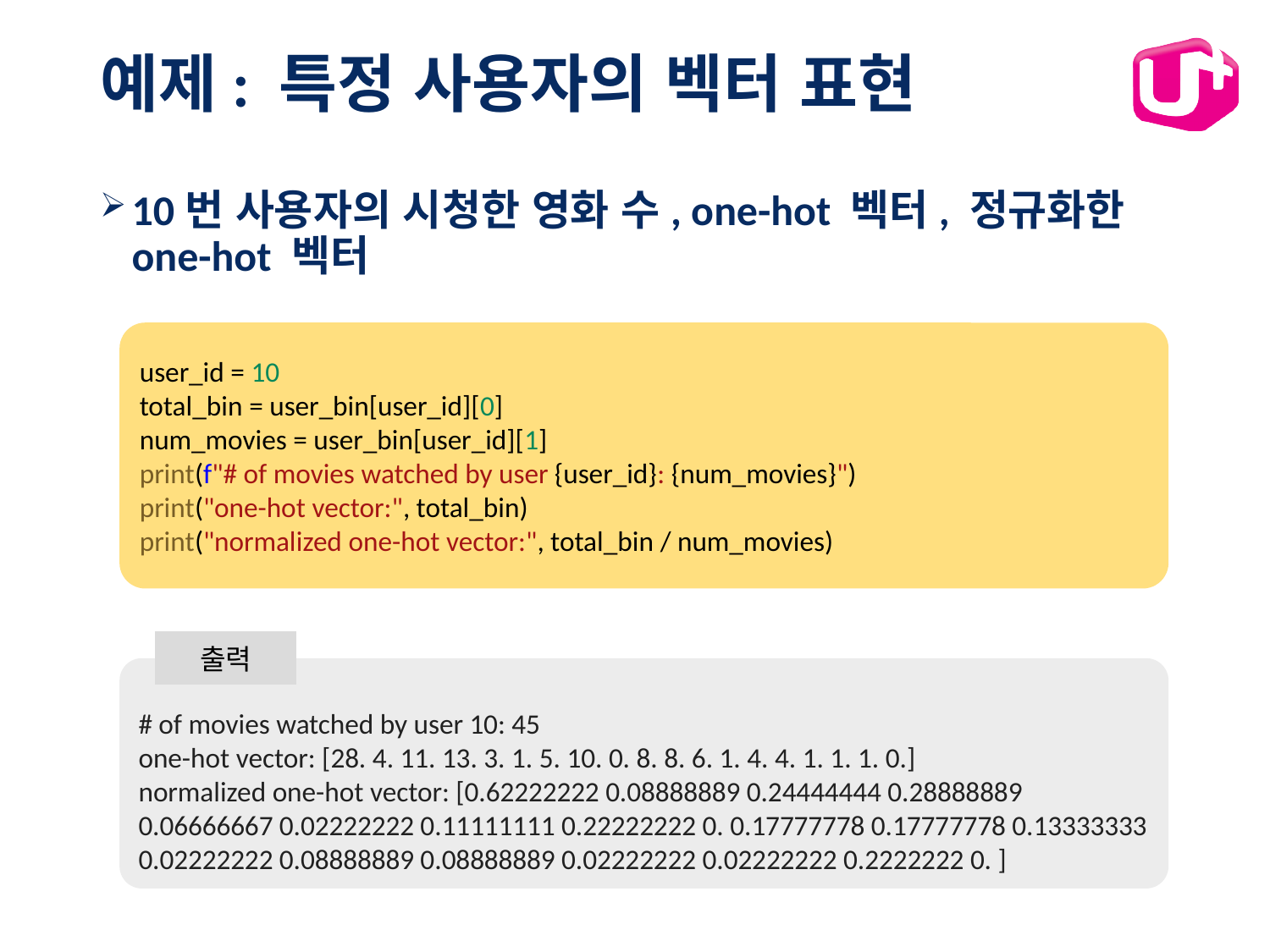

# 예제: 특정 사용자의 벡터 표현
10번 사용자의 시청한 영화 수, one-hot 벡터, 정규화한 one-hot 벡터
user_id = 10
total_bin = user_bin[user_id][0]
num_movies = user_bin[user_id][1]
print(f"# of movies watched by user {user_id}: {num_movies}")
print("one-hot vector:", total_bin)
print("normalized one-hot vector:", total_bin / num_movies)
출력

# of movies watched by user 10: 45
one-hot vector: [28. 4. 11. 13. 3. 1. 5. 10. 0. 8. 8. 6. 1. 4. 4. 1. 1. 1. 0.]
normalized one-hot vector: [0.62222222 0.08888889 0.24444444 0.28888889 0.06666667 0.02222222 0.11111111 0.22222222 0. 0.17777778 0.17777778 0.13333333 0.02222222 0.08888889 0.08888889 0.02222222 0.02222222 0.2222222 0. ]